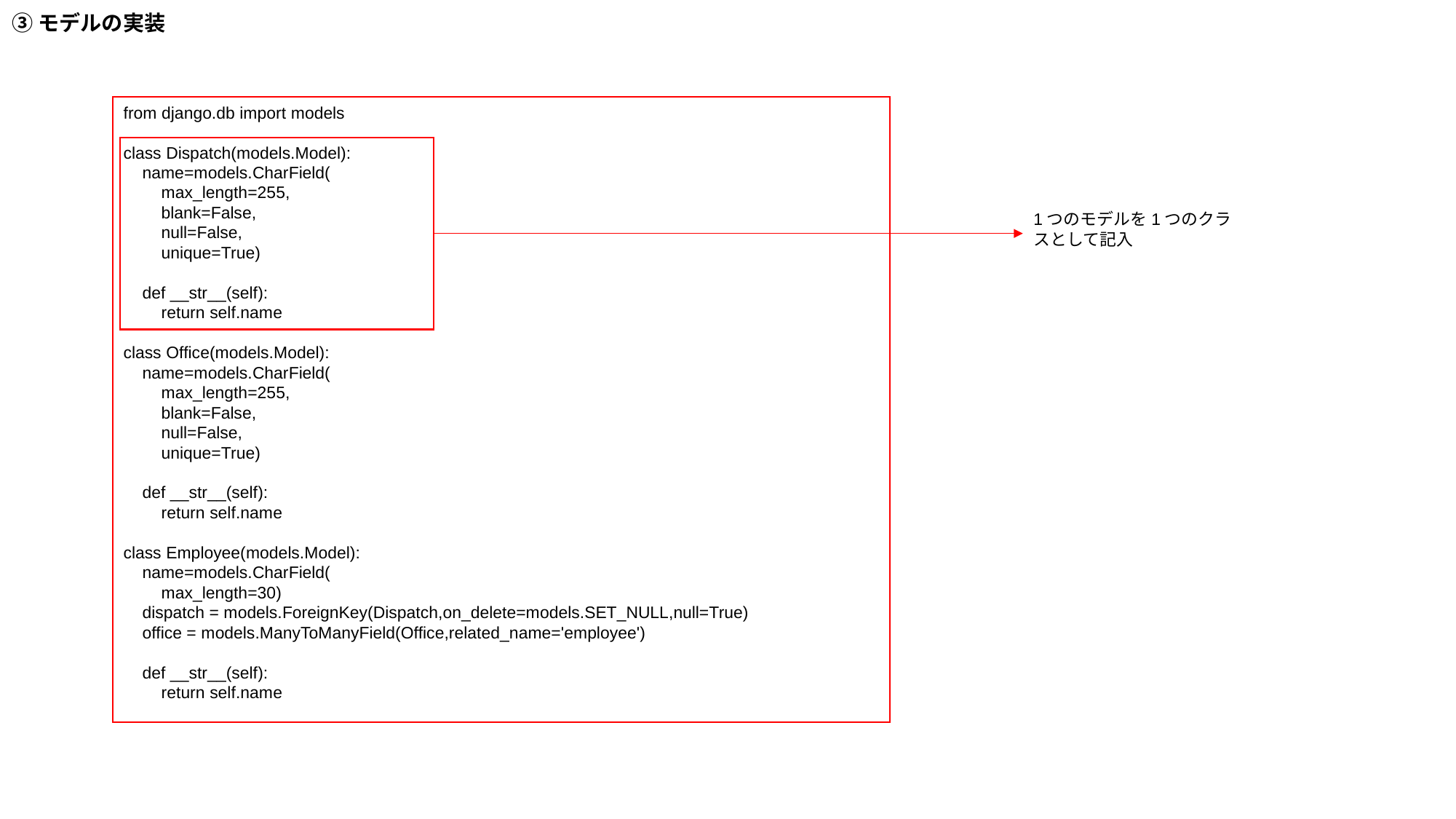

③モデルの実装
from django.db import models
class Dispatch(models.Model):
    name=models.CharField(
        max_length=255,
        blank=False,
        null=False,
        unique=True)
    def __str__(self):
        return self.name
class Office(models.Model):
    name=models.CharField(
        max_length=255,
        blank=False,
        null=False,
        unique=True)
    def __str__(self):
        return self.name
class Employee(models.Model):
    name=models.CharField(
        max_length=30)
    dispatch = models.ForeignKey(Dispatch,on_delete=models.SET_NULL,null=True)
    office = models.ManyToManyField(Office,related_name='employee')
    def __str__(self):
        return self.name

1つのモデルを1つのクラスとして記入